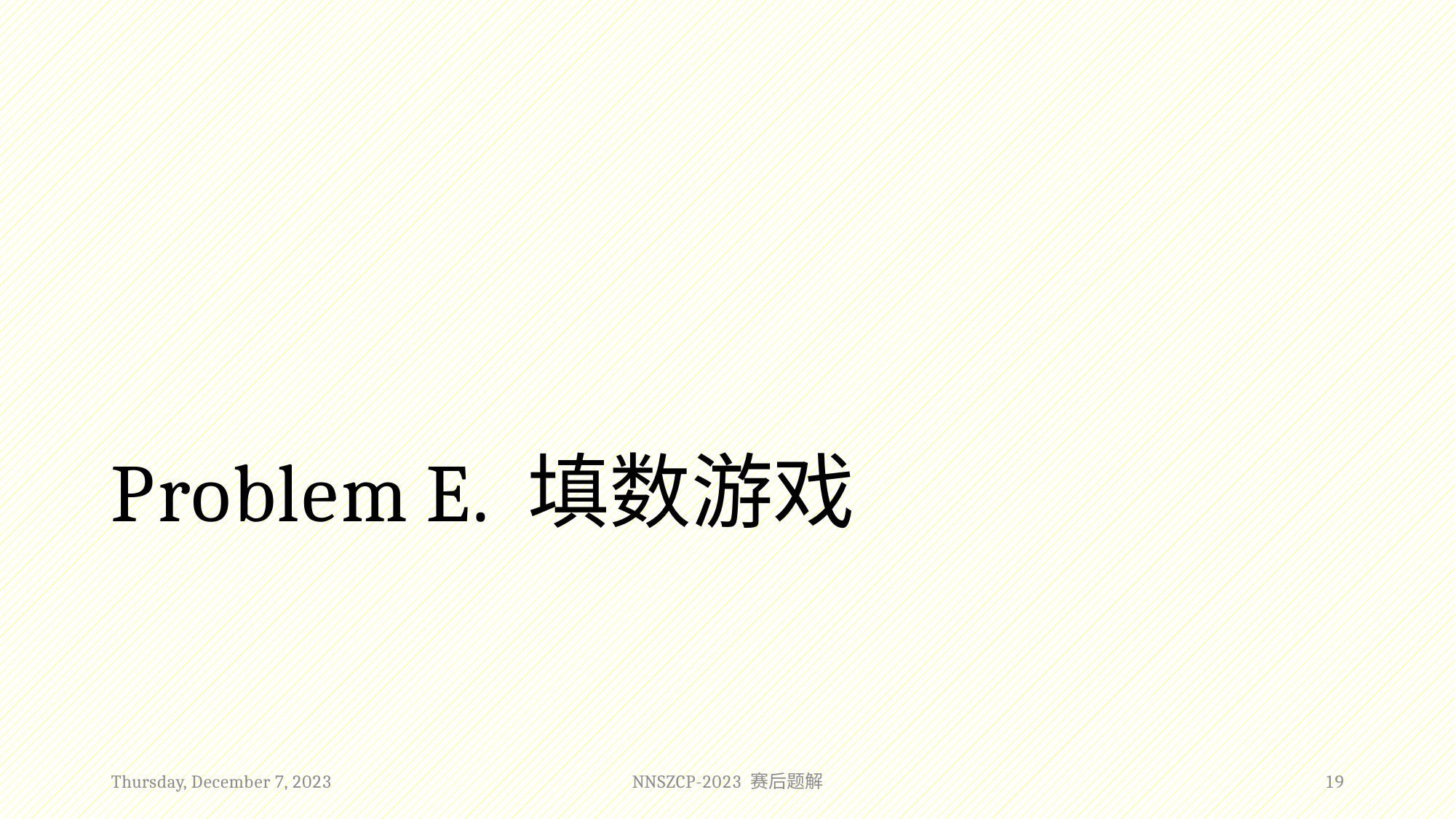

# Problem E. 填数游戏
Thursday, December 7, 2023
NNSZCP-2023 赛后题解
19